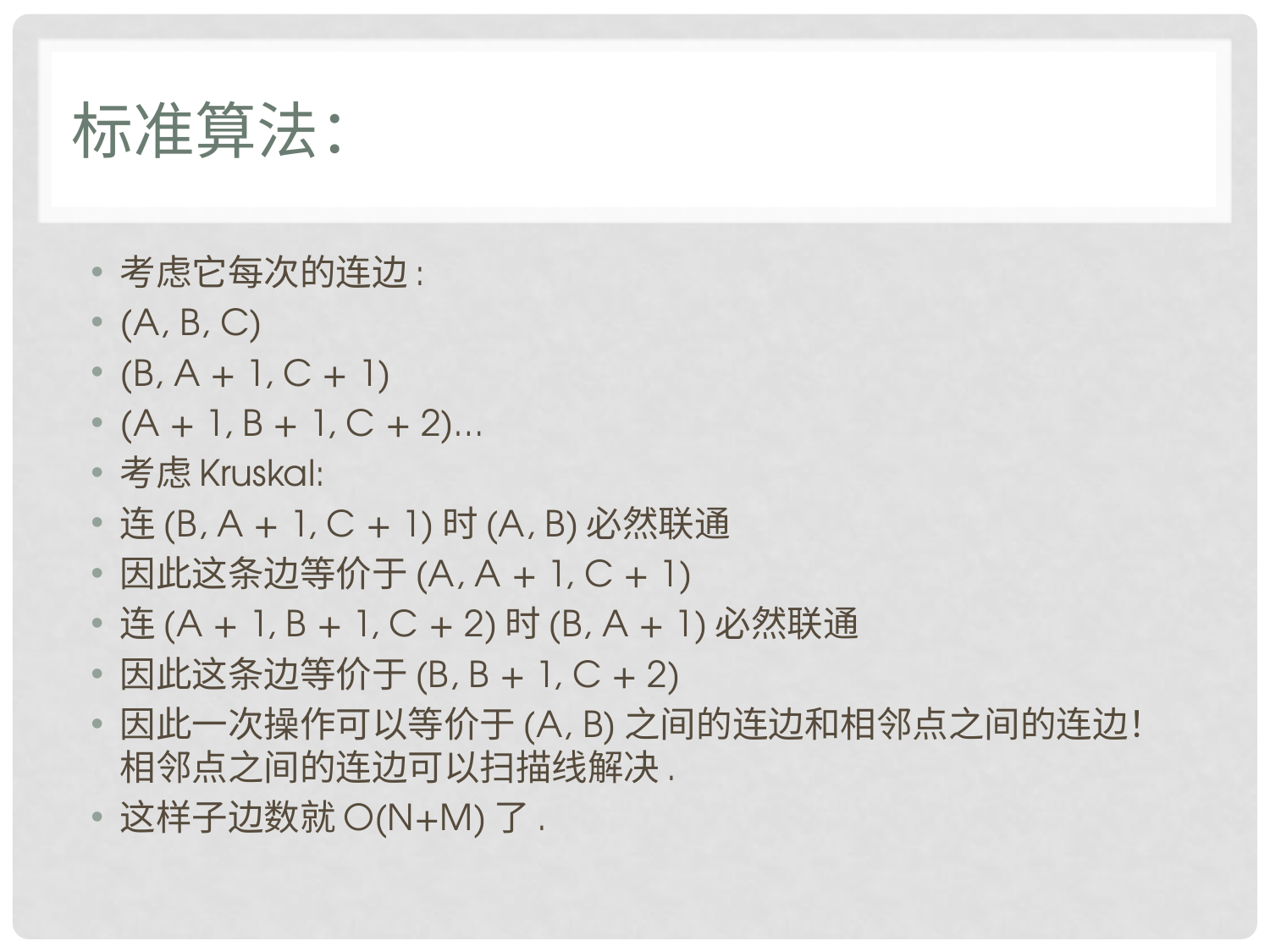

# 标准算法：
考虑它每次的连边:
(A, B, C)
(B, A + 1, C + 1)
(A + 1, B + 1, C + 2)…
考虑Kruskal:
连(B, A + 1, C + 1)时(A, B)必然联通
因此这条边等价于(A, A + 1, C + 1)
连(A + 1, B + 1, C + 2)时(B, A + 1)必然联通
因此这条边等价于(B, B + 1, C + 2)
因此一次操作可以等价于(A, B)之间的连边和相邻点之间的连边！相邻点之间的连边可以扫描线解决.
这样子边数就O(N+M)了.